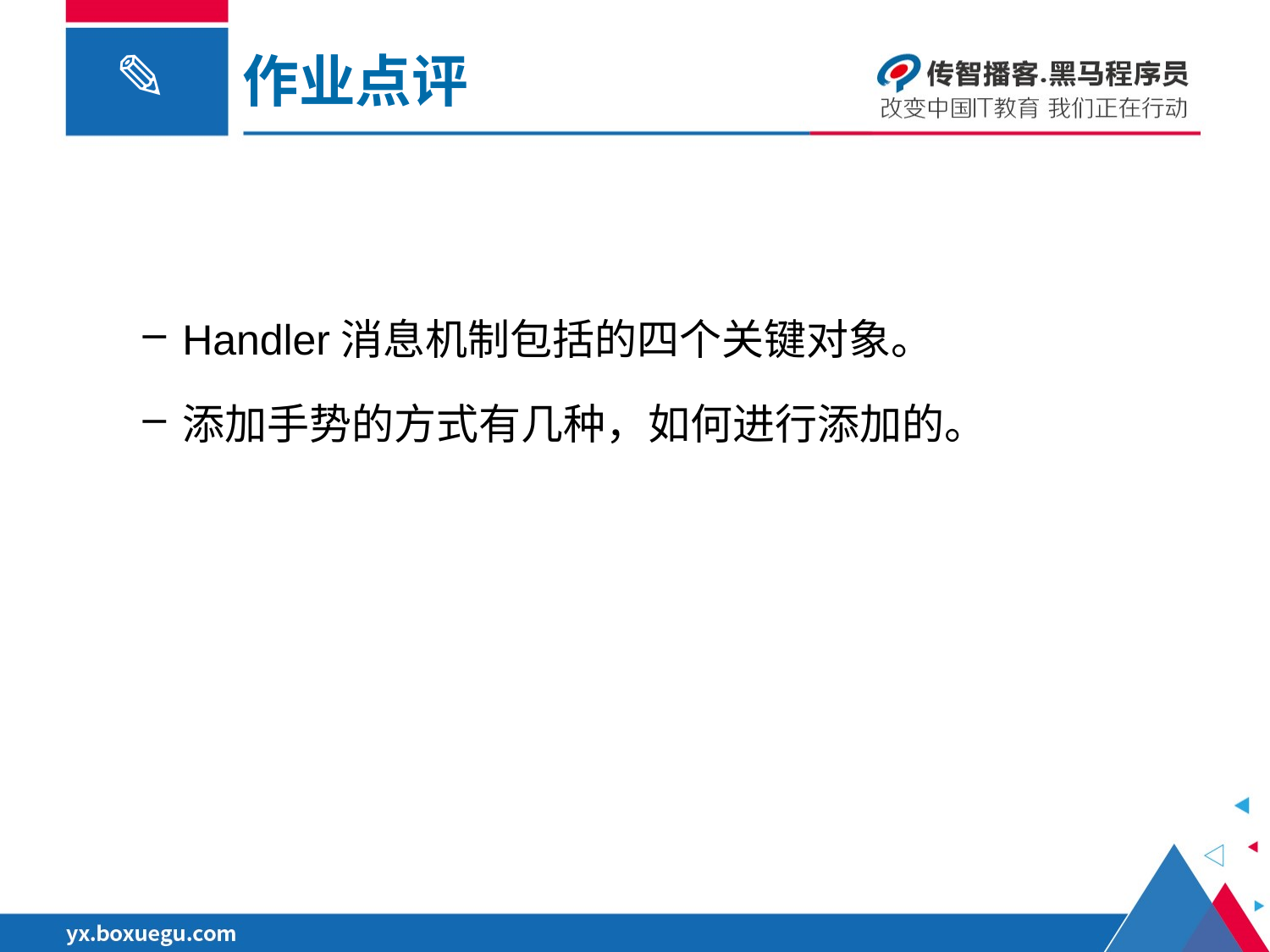

作业点评
Handler消息机制包括的四个关键对象。
添加手势的方式有几种，如何进行添加的。